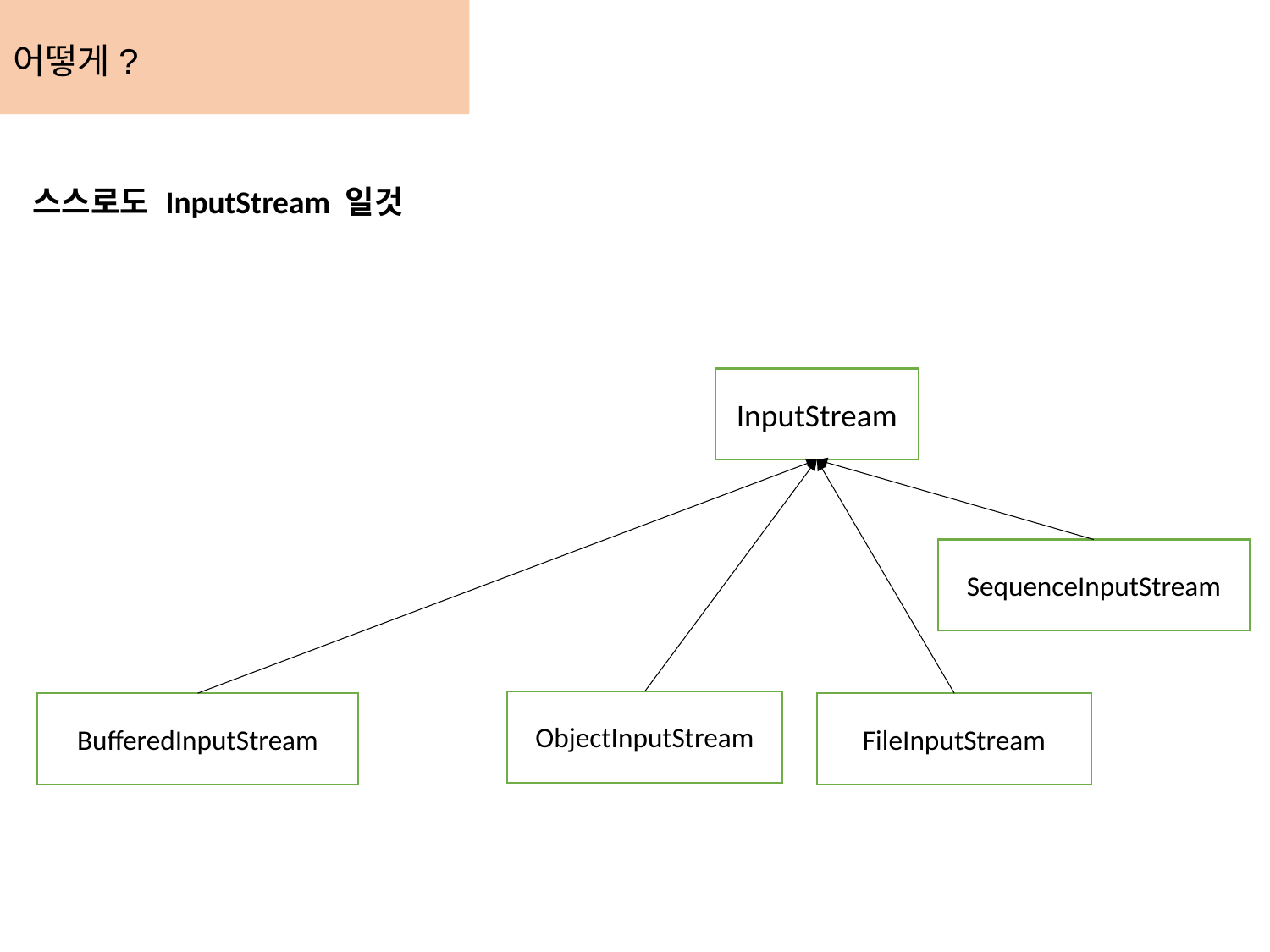

# 어떻게?
스스로도 InputStream 일것
InputStream
SequenceInputStream
ObjectInputStream
BufferedInputStream
FileInputStream